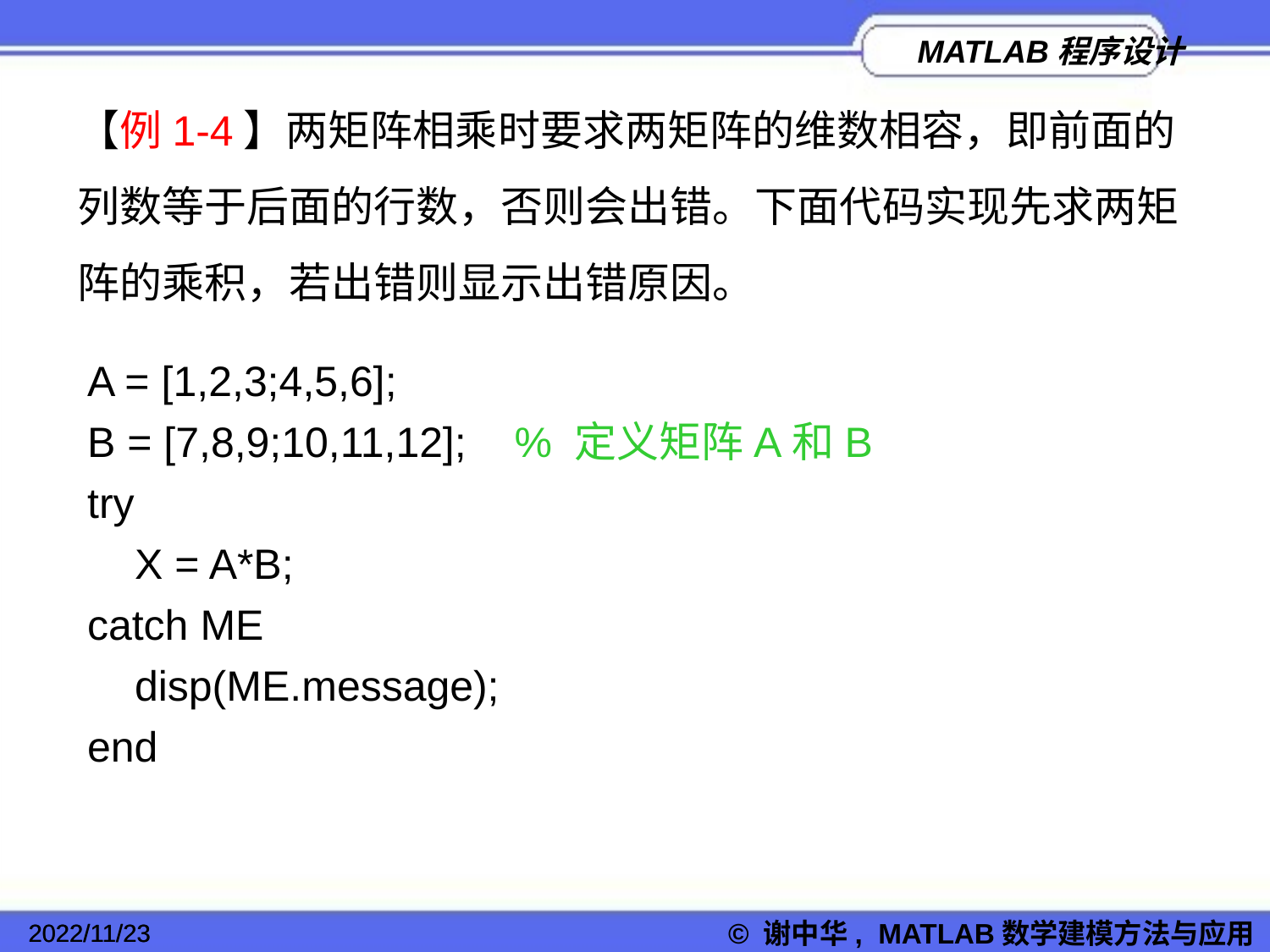

【例1-4】两矩阵相乘时要求两矩阵的维数相容，即前面的列数等于后面的行数，否则会出错。下面代码实现先求两矩阵的乘积，若出错则显示出错原因。
A = [1,2,3;4,5,6];
B = [7,8,9;10,11,12];    % 定义矩阵A和B
try
    X = A*B;
catch ME
    disp(ME.message);
end
2022/11/23
© 谢中华,  MATLAB数学建模方法与应用